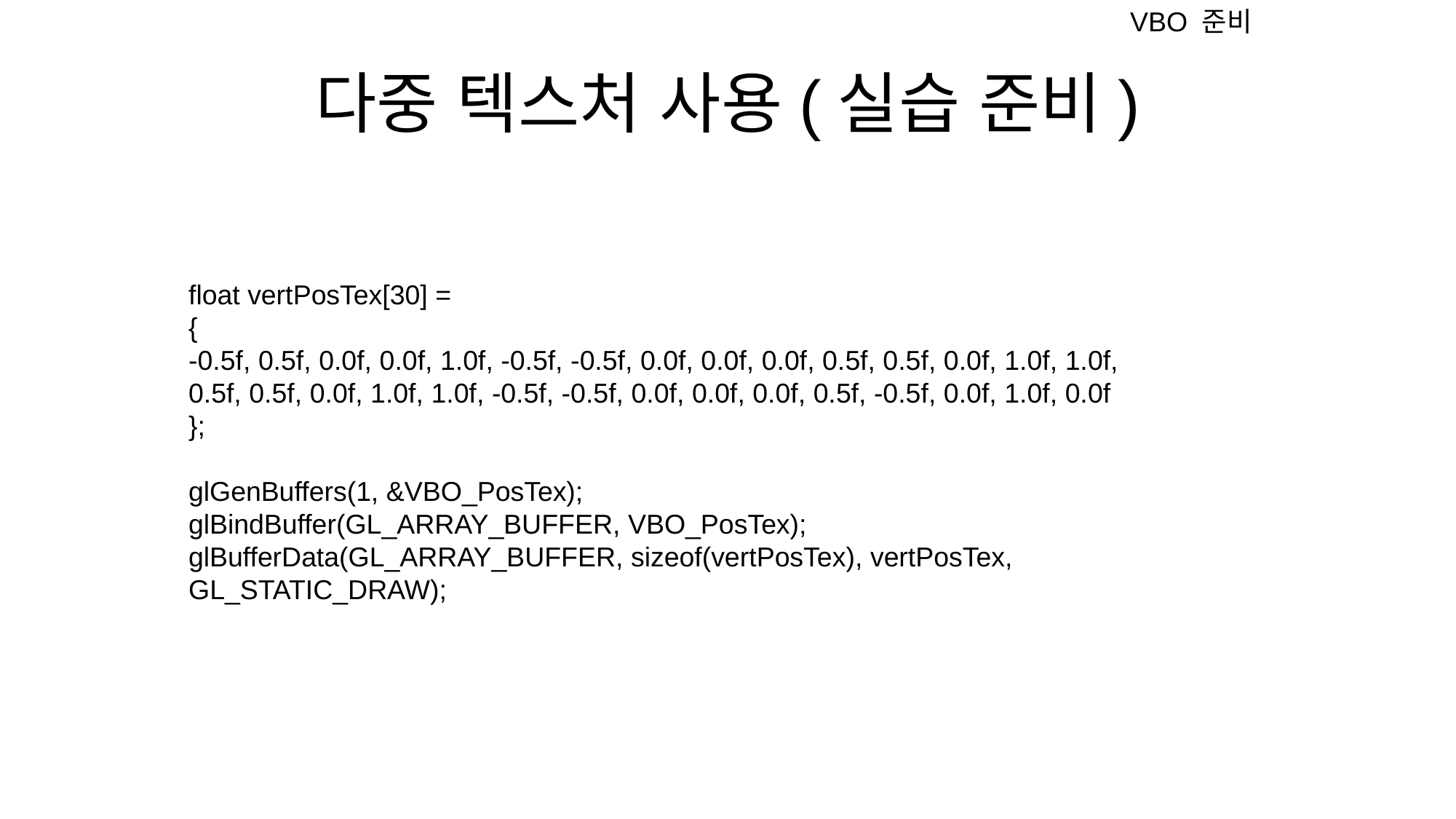

VBO 준비
# 다중 텍스처 사용(실습 준비)
float vertPosTex[30] =
{
-0.5f, 0.5f, 0.0f, 0.0f, 1.0f, -0.5f, -0.5f, 0.0f, 0.0f, 0.0f, 0.5f, 0.5f, 0.0f, 1.0f, 1.0f,
0.5f, 0.5f, 0.0f, 1.0f, 1.0f, -0.5f, -0.5f, 0.0f, 0.0f, 0.0f, 0.5f, -0.5f, 0.0f, 1.0f, 0.0f
};

glGenBuffers(1, &VBO_PosTex);
glBindBuffer(GL_ARRAY_BUFFER, VBO_PosTex);
glBufferData(GL_ARRAY_BUFFER, sizeof(vertPosTex), vertPosTex, GL_STATIC_DRAW);